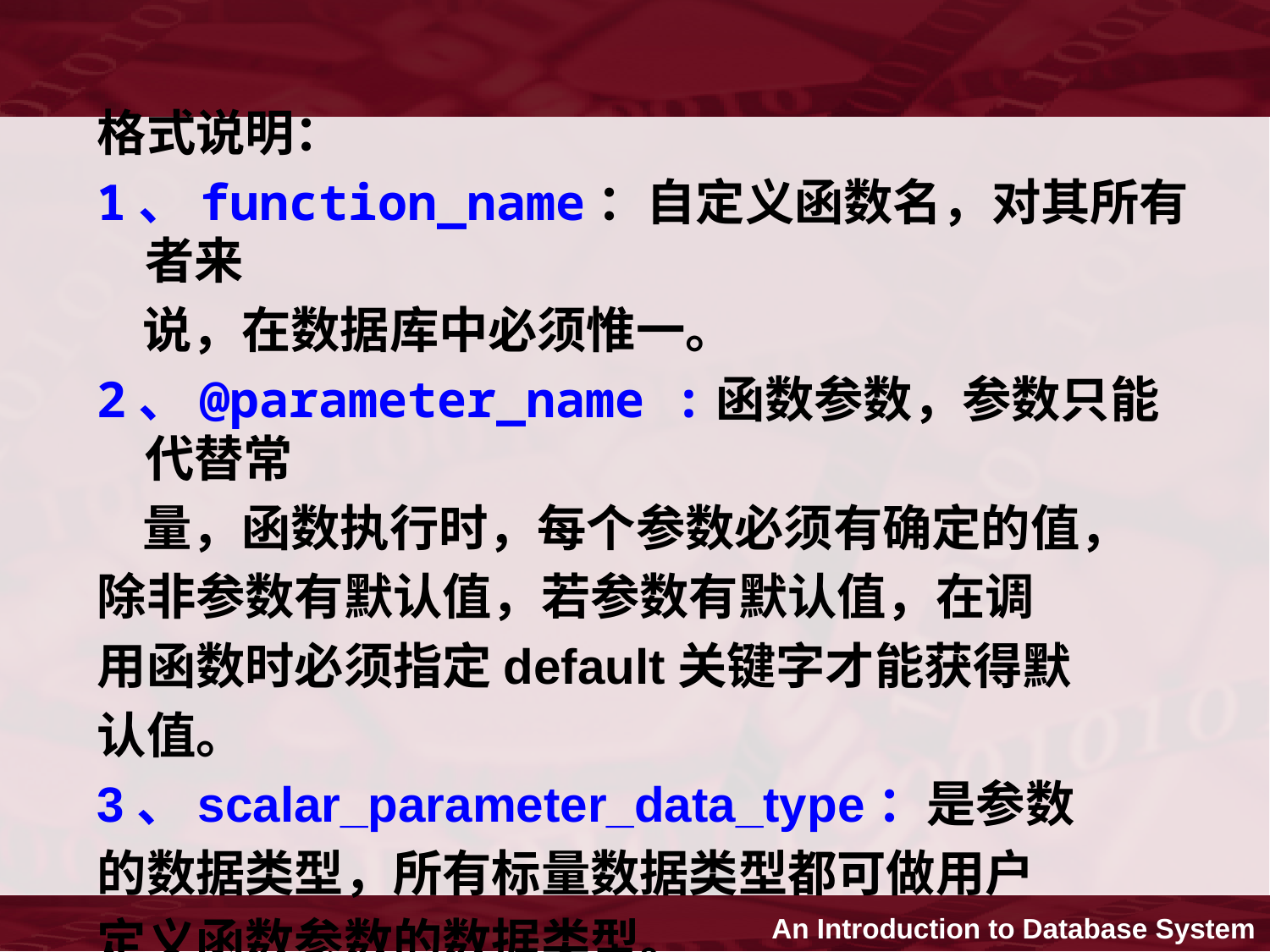

格式说明：
1、function_name：自定义函数名，对其所有者来
   说，在数据库中必须惟一。
2、@parameter_name :函数参数，参数只能代替常
   量，函数执行时，每个参数必须有确定的值，
除非参数有默认值，若参数有默认值，在调
用函数时必须指定default关键字才能获得默
认值。
3、scalar_parameter_data_type：是参数
的数据类型，所有标量数据类型都可做用户
定义函数参数的数据类型。